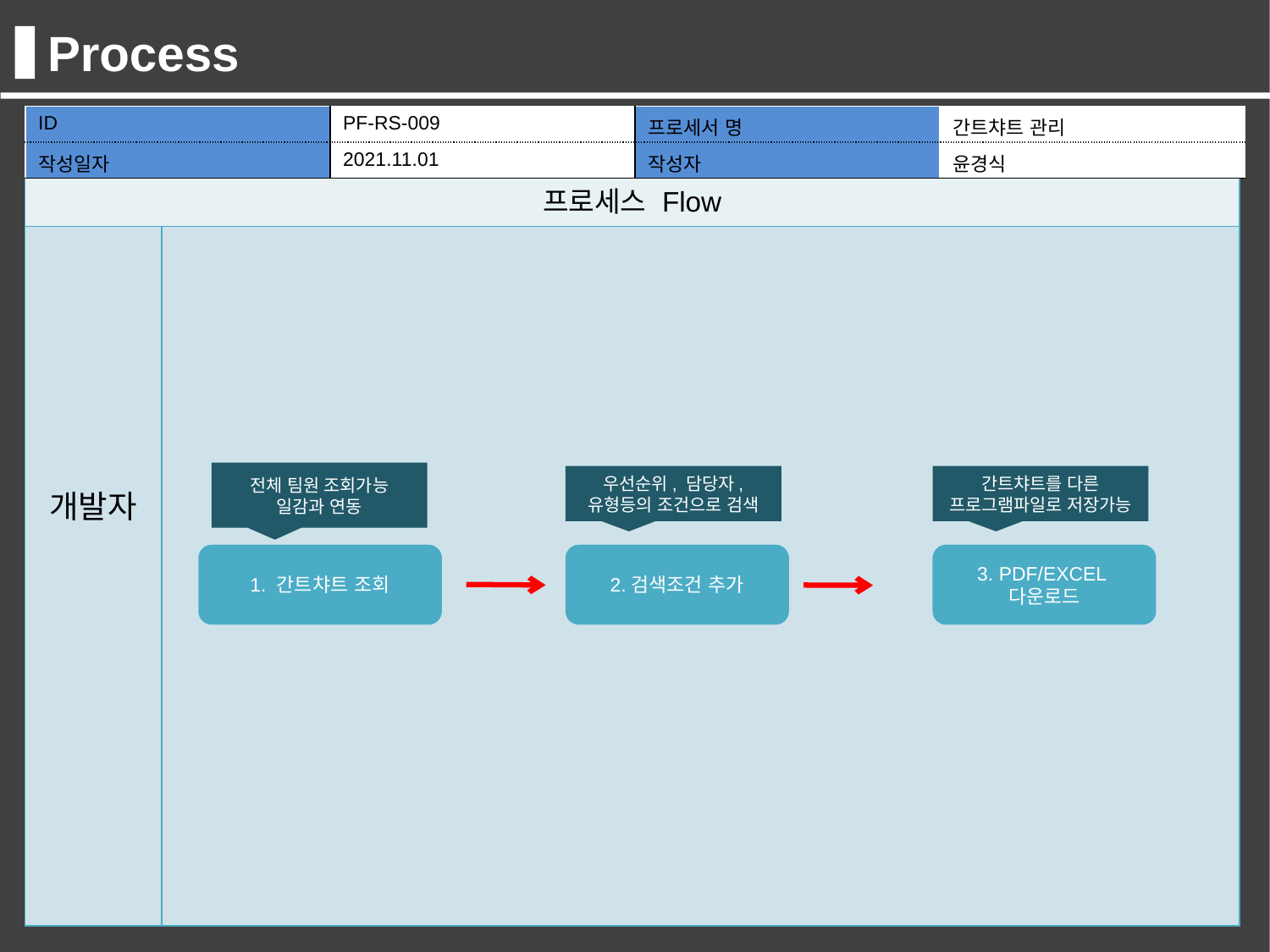

Process

| ID | PF-RS-009 | 프로세서 명 | 간트챠트 관리 |
| --- | --- | --- | --- |
| 작성일자 | 2021.11.01 | 작성자 | 윤경식 |
| 프로세스 Flow |  |
| --- | --- |
| 개발자 |  |
전체 팀원 조회가능
일감과 연동
우선순위, 담당자, 유형등의 조건으로 검색
간트챠트를 다른 프로그램파일로 저장가능
1. 간트챠트 조회
2.검색조건 추가
3. PDF/EXCEL
다운로드